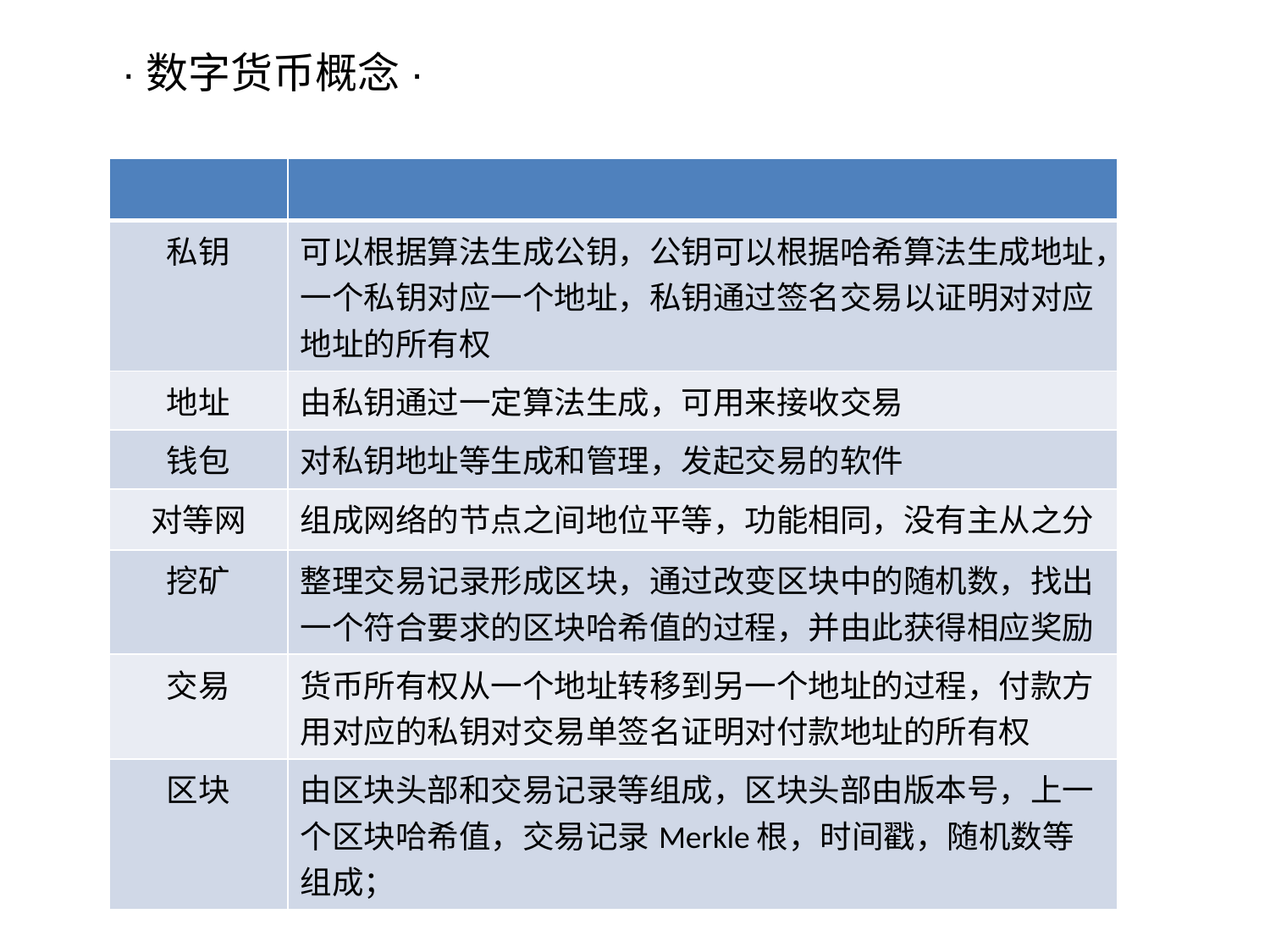

·数字货币概念·
|  |  |
| --- | --- |
| 私钥 | 可以根据算法生成公钥，公钥可以根据哈希算法生成地址，一个私钥对应一个地址，私钥通过签名交易以证明对对应地址的所有权 |
| 地址 | 由私钥通过一定算法生成，可用来接收交易 |
| 钱包 | 对私钥地址等生成和管理，发起交易的软件 |
| 对等网 | 组成网络的节点之间地位平等，功能相同，没有主从之分 |
| 挖矿 | 整理交易记录形成区块，通过改变区块中的随机数，找出一个符合要求的区块哈希值的过程，并由此获得相应奖励 |
| 交易 | 货币所有权从一个地址转移到另一个地址的过程，付款方用对应的私钥对交易单签名证明对付款地址的所有权 |
| 区块 | 由区块头部和交易记录等组成，区块头部由版本号，上一个区块哈希值，交易记录Merkle根，时间戳，随机数等组成； |